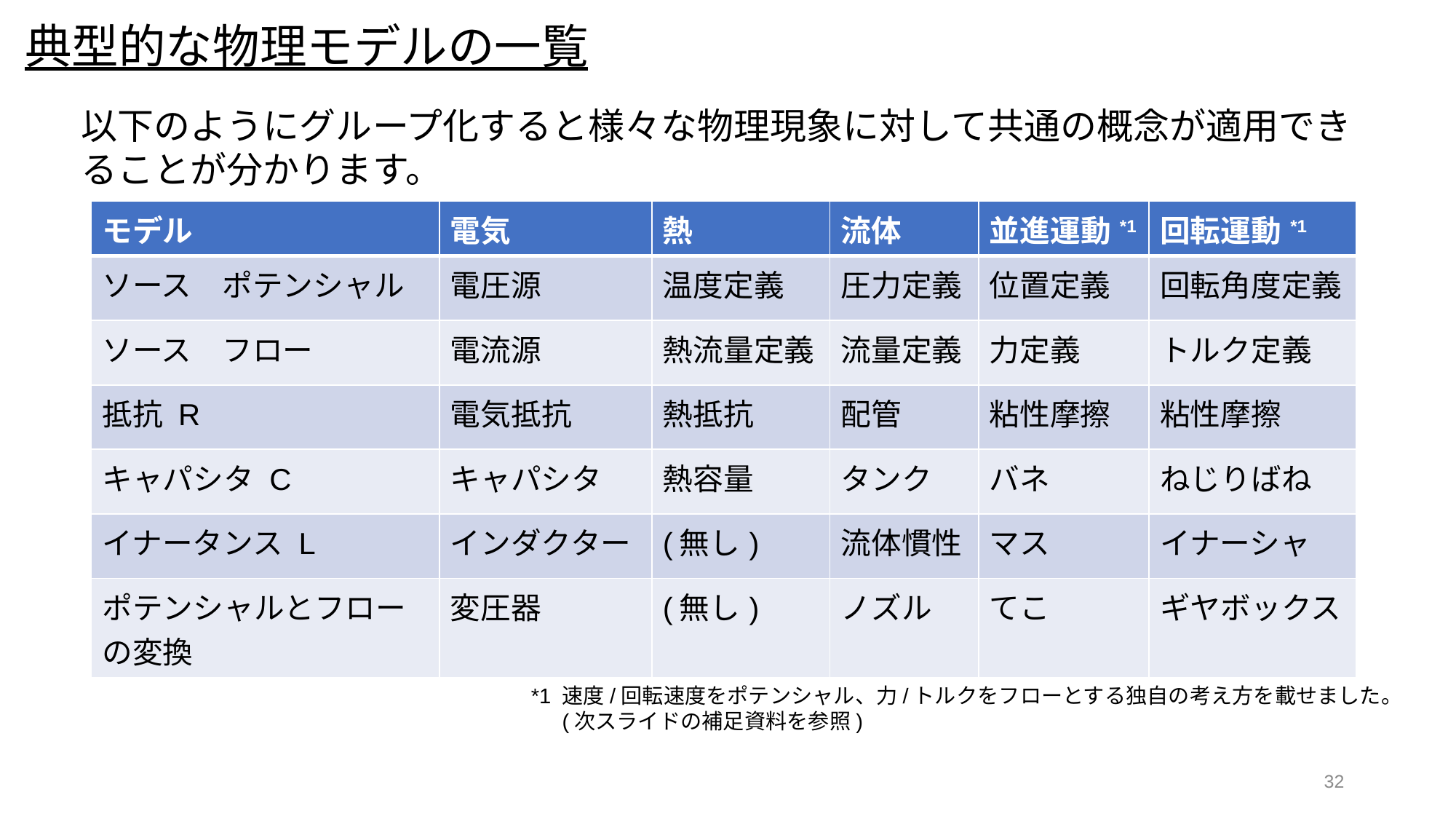

典型的な物理モデルの一覧
以下のようにグループ化すると様々な物理現象に対して共通の概念が適用できることが分かります。
| モデル | 電気 | 熱 | 流体 | 並進運動\*1 | 回転運動\*1 |
| --- | --- | --- | --- | --- | --- |
| ソース　ポテンシャル | 電圧源 | 温度定義 | 圧力定義 | 位置定義 | 回転角度定義 |
| ソース　フロー | 電流源 | 熱流量定義 | 流量定義 | 力定義 | トルク定義 |
| 抵抗 R | 電気抵抗 | 熱抵抗 | 配管 | 粘性摩擦 | 粘性摩擦 |
| キャパシタ C | キャパシタ | 熱容量 | タンク | バネ | ねじりばね |
| イナータンス L | インダクター | (無し) | 流体慣性 | マス | イナーシャ |
| ポテンシャルとフローの変換 | 変圧器 | (無し) | ノズル | てこ | ギヤボックス |
*1 速度/回転速度をポテンシャル、力/トルクをフローとする独自の考え方を載せました。
　 (次スライドの補足資料を参照)
32